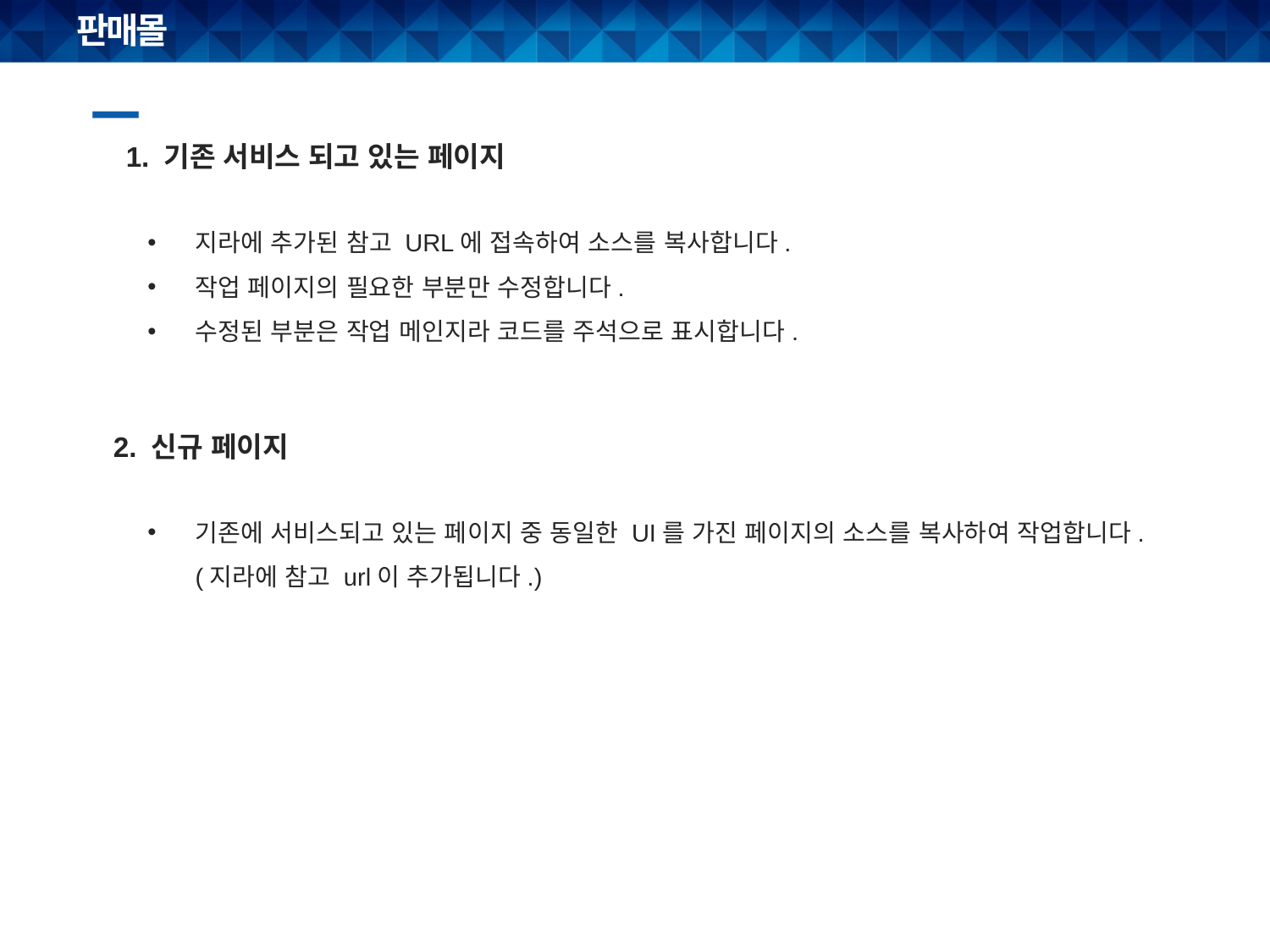

# 판매몰
1. 기존 서비스 되고 있는 페이지
지라에 추가된 참고 URL에 접속하여 소스를 복사합니다.
작업 페이지의 필요한 부분만 수정합니다.
수정된 부분은 작업 메인지라 코드를 주석으로 표시합니다.
2. 신규 페이지
기존에 서비스되고 있는 페이지 중 동일한 UI를 가진 페이지의 소스를 복사하여 작업합니다.
(지라에 참고 url이 추가됩니다.)